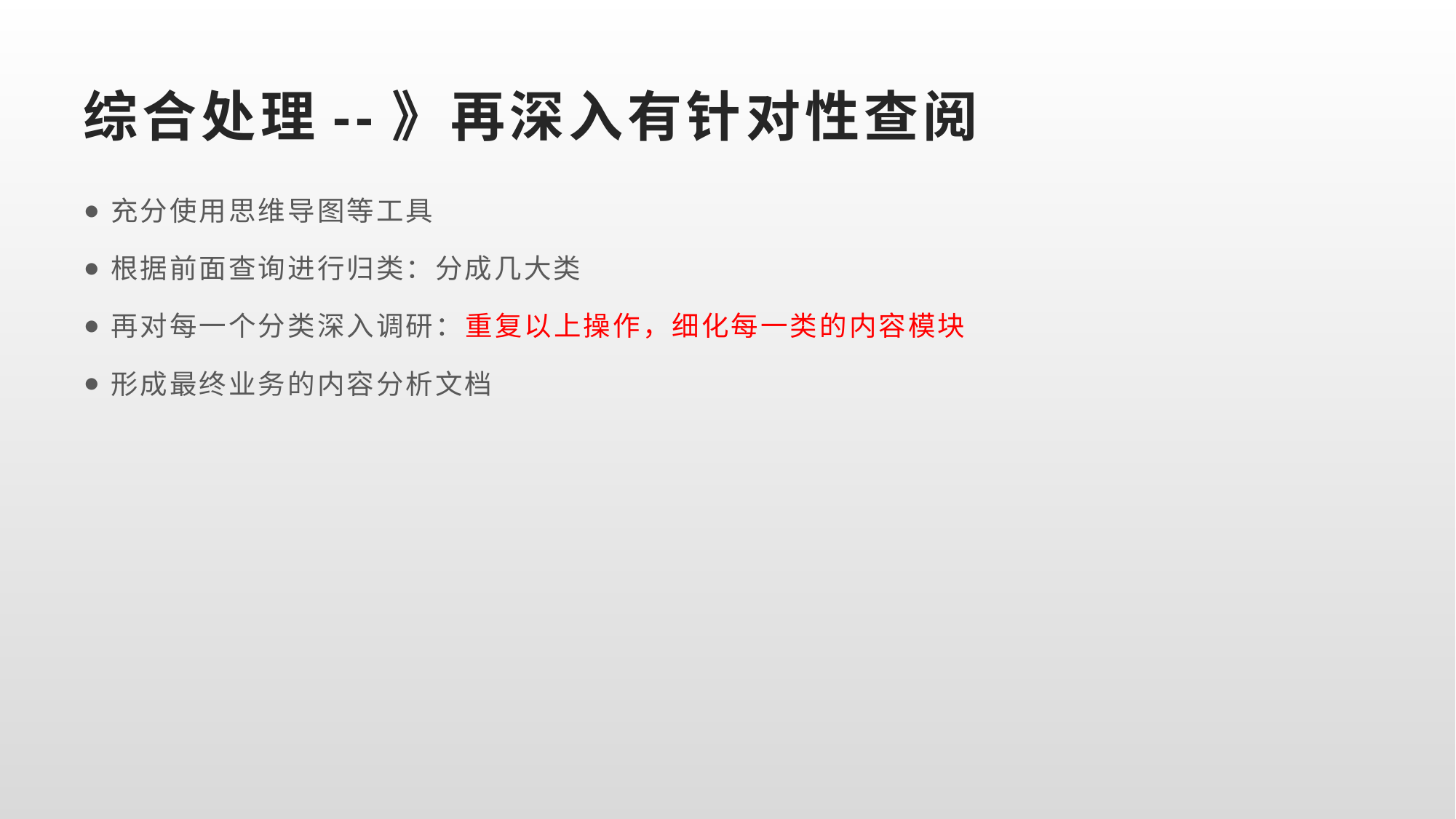

# 综合处理--》再深入有针对性查阅
充分使用思维导图等工具
根据前面查询进行归类：分成几大类
再对每一个分类深入调研：重复以上操作，细化每一类的内容模块
形成最终业务的内容分析文档